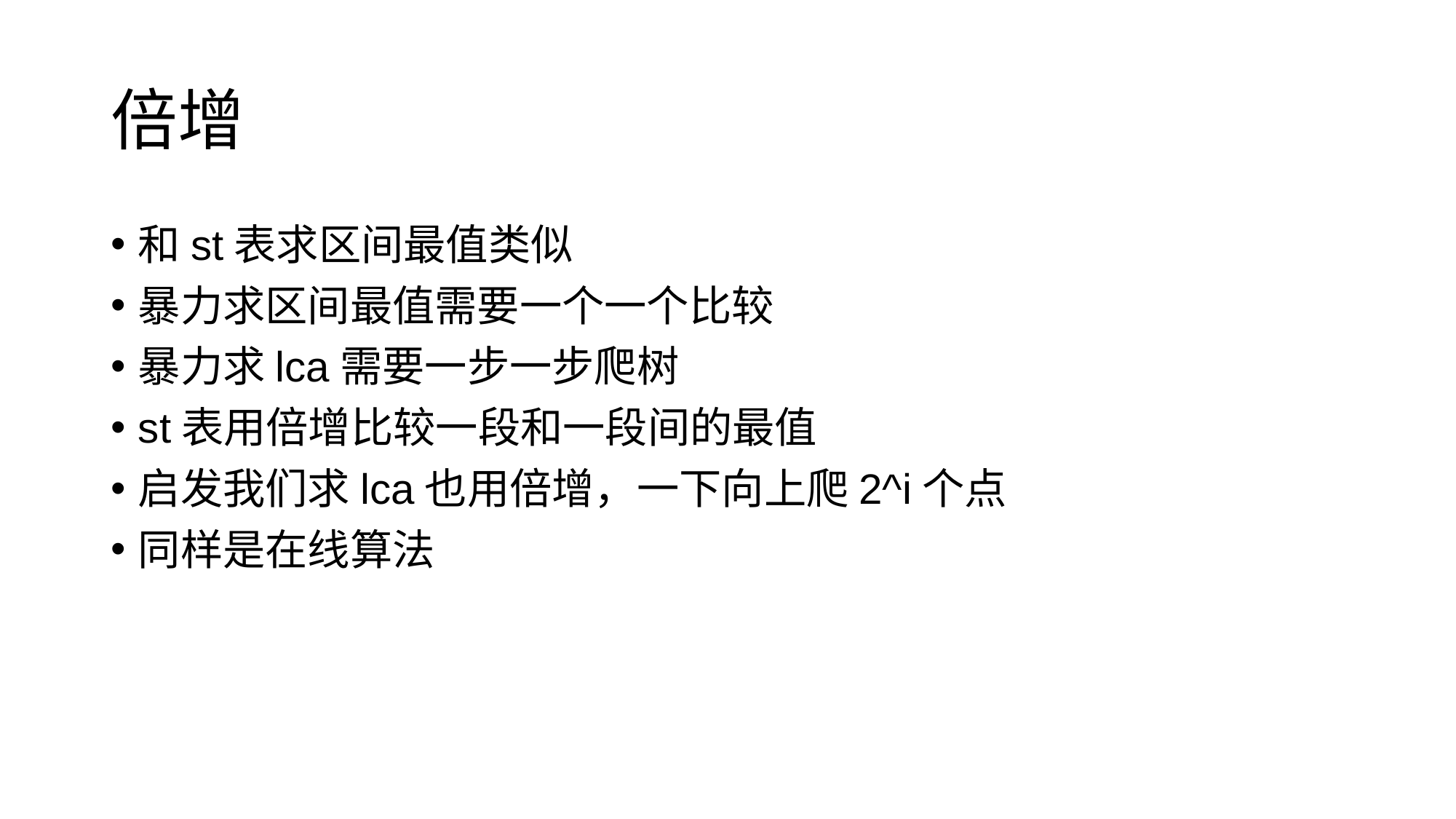

# 倍增
和st表求区间最值类似
暴力求区间最值需要一个一个比较
暴力求lca需要一步一步爬树
st表用倍增比较一段和一段间的最值
启发我们求lca也用倍增，一下向上爬2^i个点
同样是在线算法